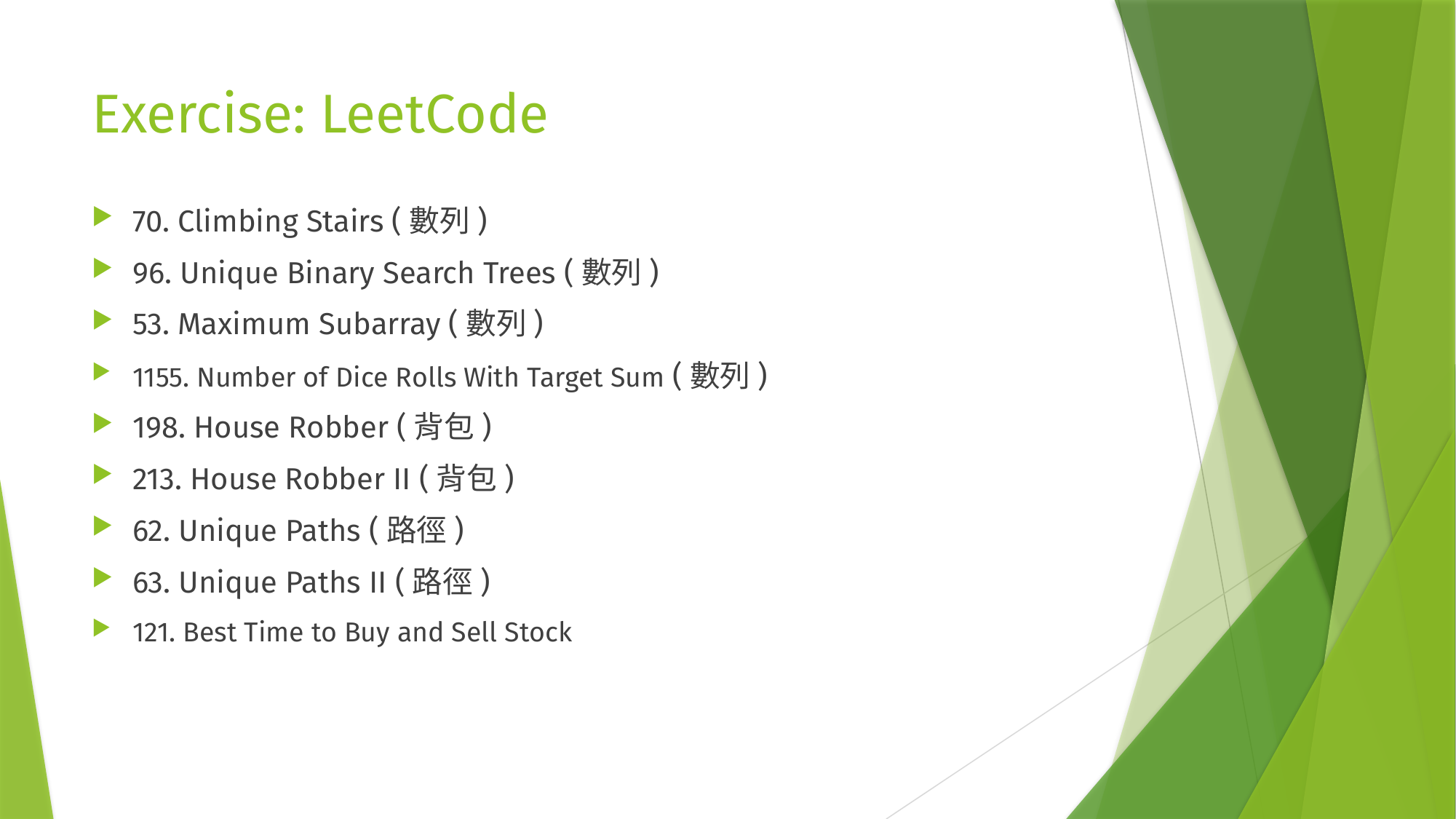

# Exercise: LeetCode
70. Climbing Stairs (數列)
96. Unique Binary Search Trees (數列)
53. Maximum Subarray (數列)
1155. Number of Dice Rolls With Target Sum (數列)
198. House Robber (背包)
213. House Robber II (背包)
62. Unique Paths (路徑)
63. Unique Paths II (路徑)
121. Best Time to Buy and Sell Stock